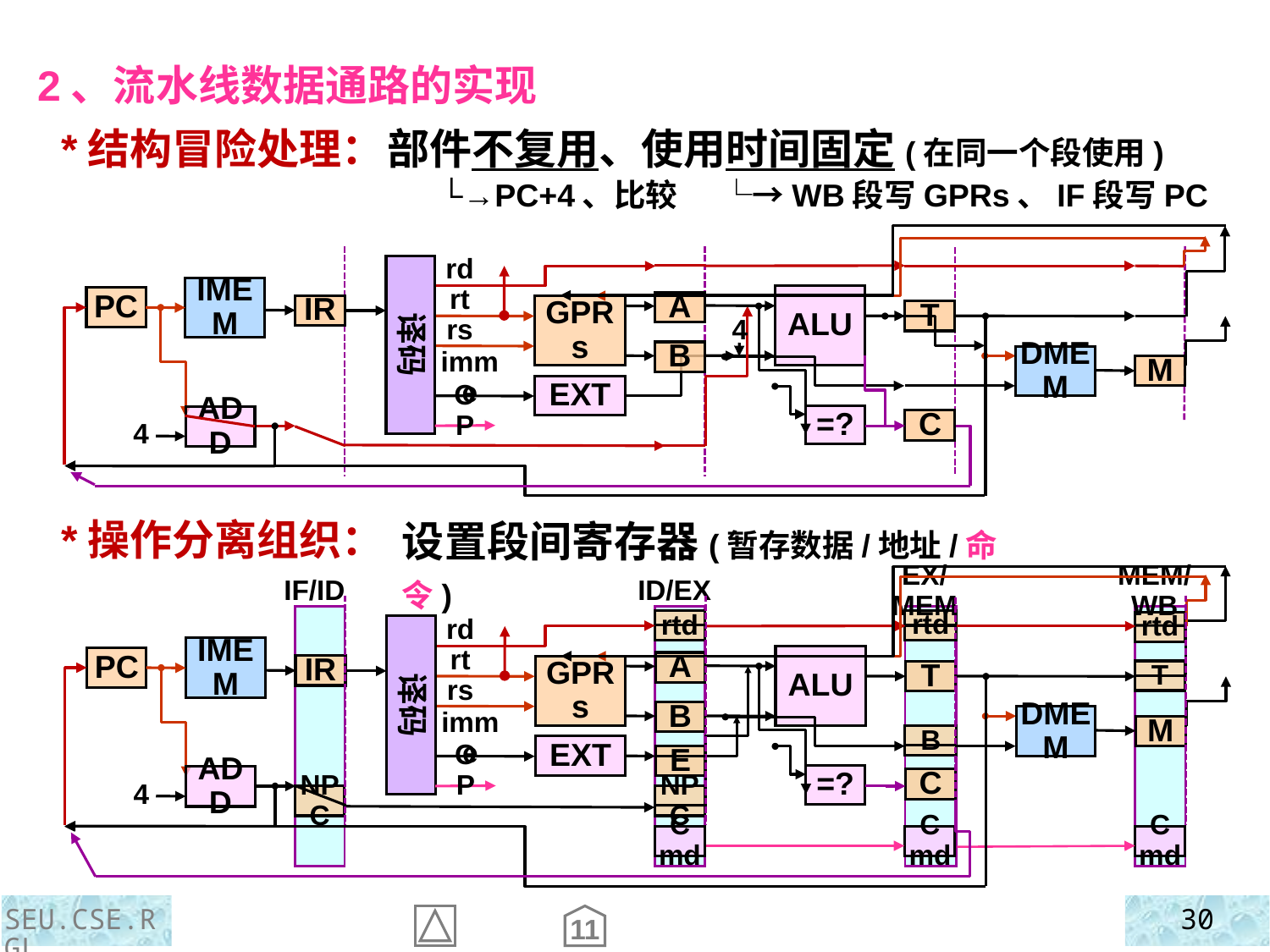

2、流水线数据通路的实现
  *结构冒险处理：

  *操作分离组织：
部件不复用、使用时间固定(在同一个段使用)
      └→PC+4、比较      └→WB段写GPRs、IF段写PC
译码
rd
rt
rs
IMEM
ALU
PC
A
IR
GPRs
T
B
DMEM
M
imme
EXT
OP
C
=?
ADD
4
4
设置段间寄存器(暂存数据/地址/命令)
译码
rd
rt
rs
IMEM
ALU
PC
A
IR
GPRs
T
B
DMEM
M
imme
EXT
OP
=?
ADD
C
4
IF/ID
ID/EX
EX/MEM
MEM/WB

rtd
rtd
rtd
T
B
E
NPC
NPC
Cmd
Cmd
Cmd
SEU.CSE.RGL
30
11